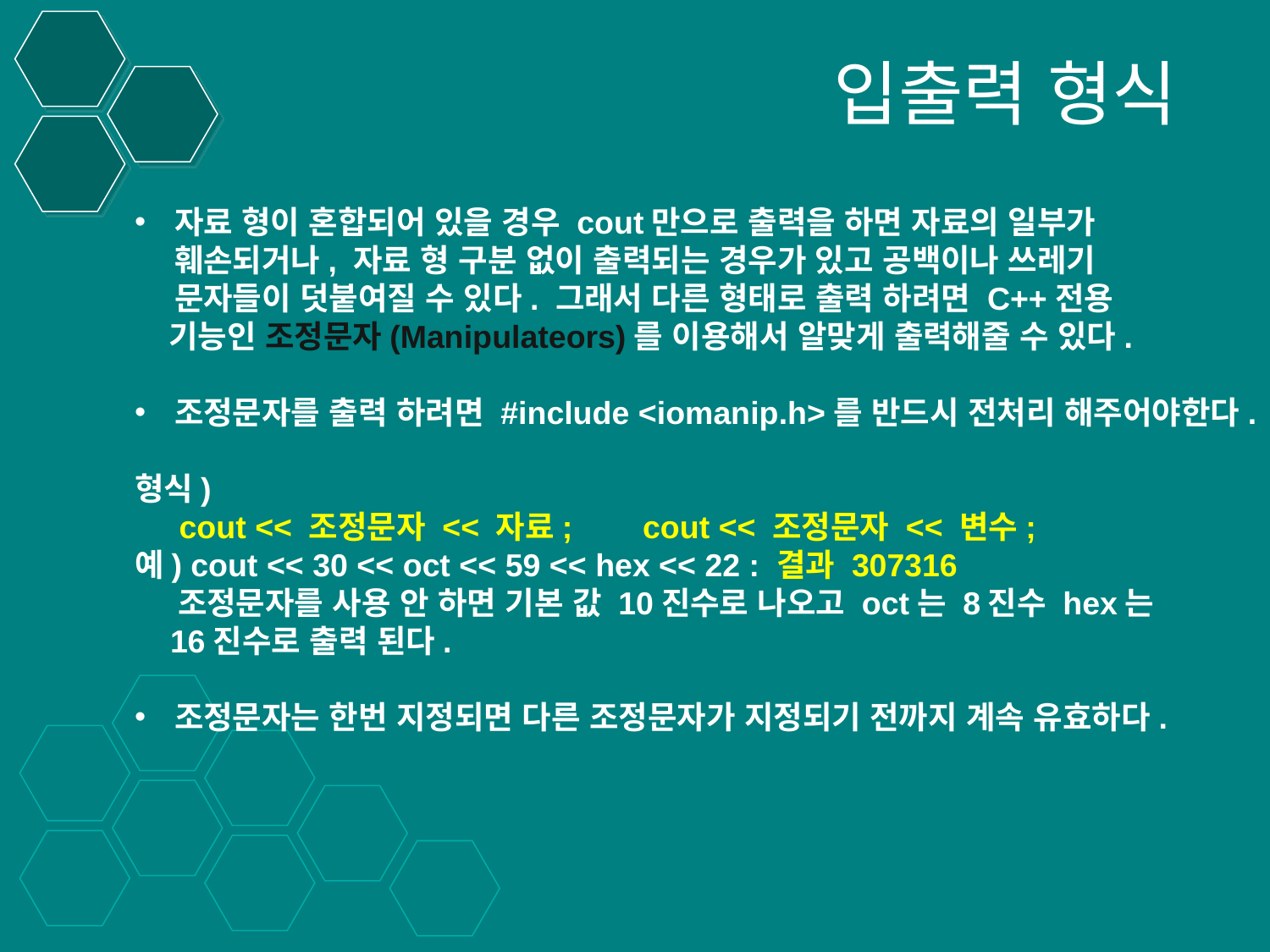

# 입출력 형식
자료 형이 혼합되어 있을 경우 cout만으로 출력을 하면 자료의 일부가
훼손되거나, 자료 형 구분 없이 출력되는 경우가 있고 공백이나 쓰레기
문자들이 덧붙여질 수 있다. 그래서 다른 형태로 출력 하려면 C++전용
   기능인 조정문자(Manipulateors)를 이용해서 알맞게 출력해줄 수 있다.

조정문자를 출력 하려면 #include <iomanip.h>를 반드시 전처리 해주어야한다.

형식)
     cout << 조정문자 << 자료;	cout << 조정문자 << 변수;
예) cout << 30 << oct << 59 << hex << 22 : 결과 307316
    조정문자를 사용 안 하면 기본 값 10진수로 나오고 oct는 8진수 hex는
    16진수로 출력 된다.

조정문자는 한번 지정되면 다른 조정문자가 지정되기 전까지 계속 유효하다.